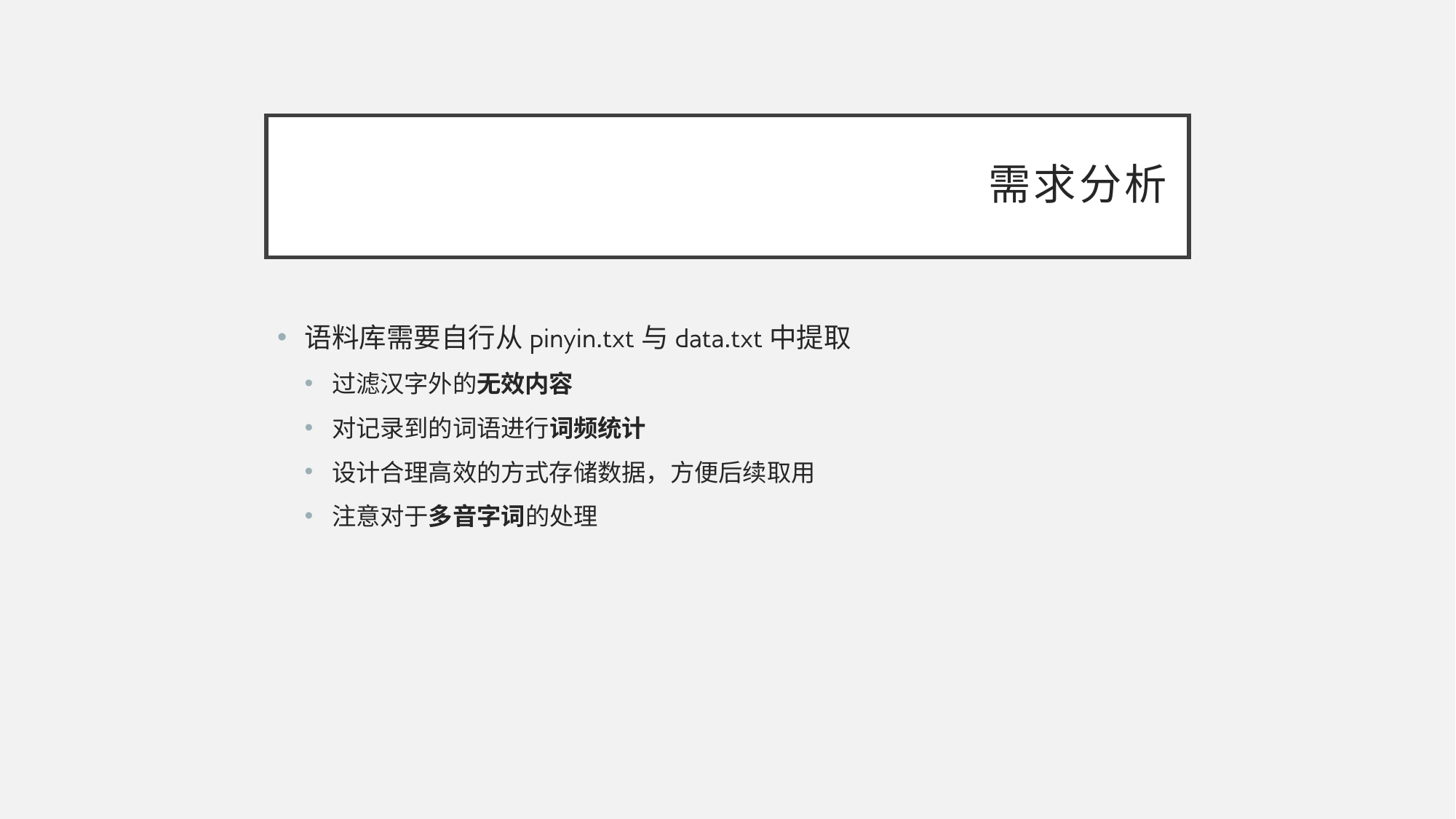

# 需求分析
语料库需要自行从pinyin.txt与data.txt中提取
过滤汉字外的无效内容
对记录到的词语进行词频统计
设计合理高效的方式存储数据，方便后续取用
注意对于多音字词的处理